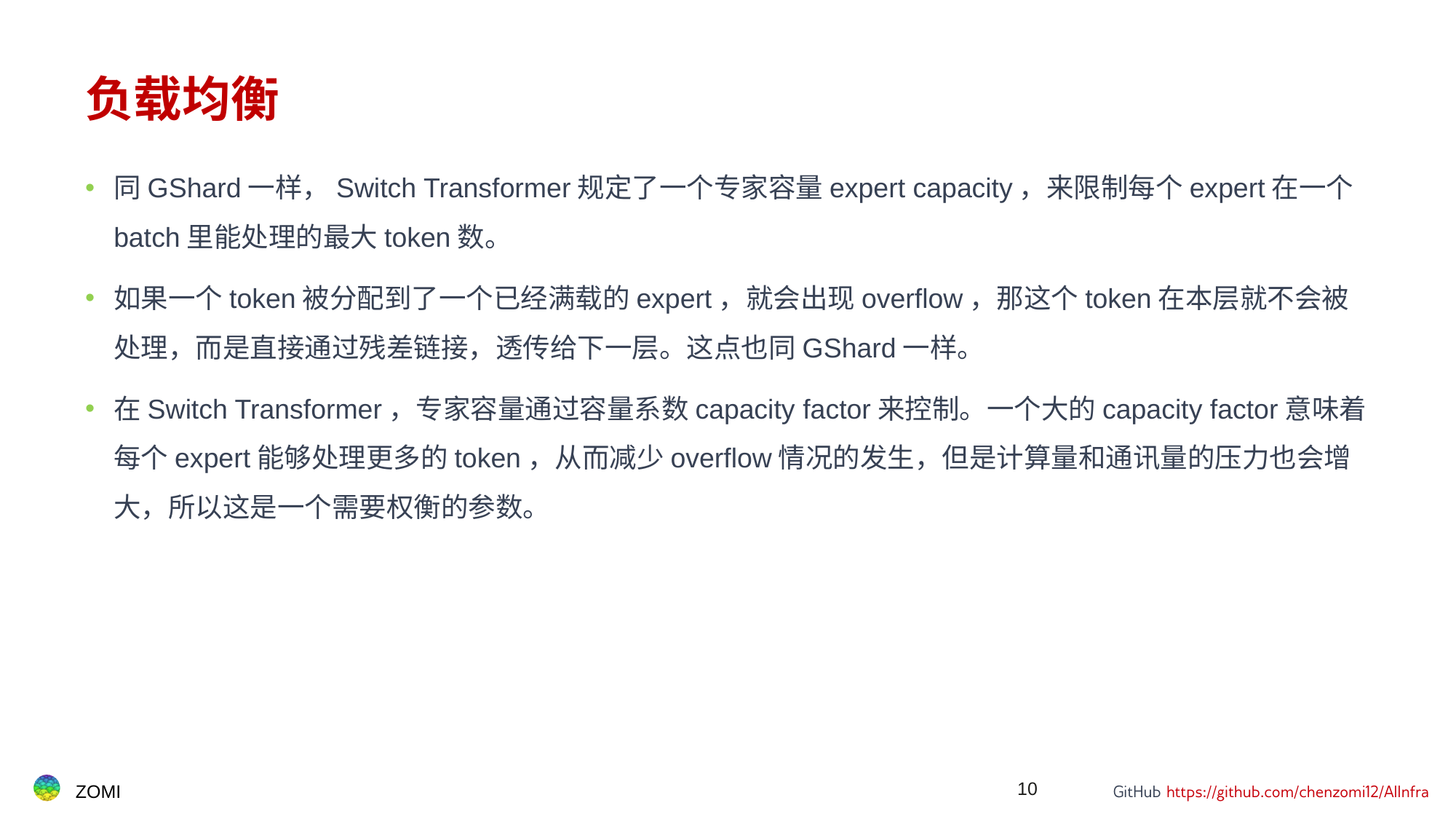

# 负载均衡
同GShard一样，Switch Transformer规定了一个专家容量expert capacity，来限制每个expert在一个batch里能处理的最大token数。
如果一个token被分配到了一个已经满载的expert，就会出现overflow，那这个token在本层就不会被处理，而是直接通过残差链接，透传给下一层。这点也同GShard一样。
在Switch Transformer，专家容量通过容量系数capacity factor来控制。一个大的capacity factor意味着每个expert能够处理更多的token，从而减少overflow情况的发生，但是计算量和通讯量的压力也会增大，所以这是一个需要权衡的参数。